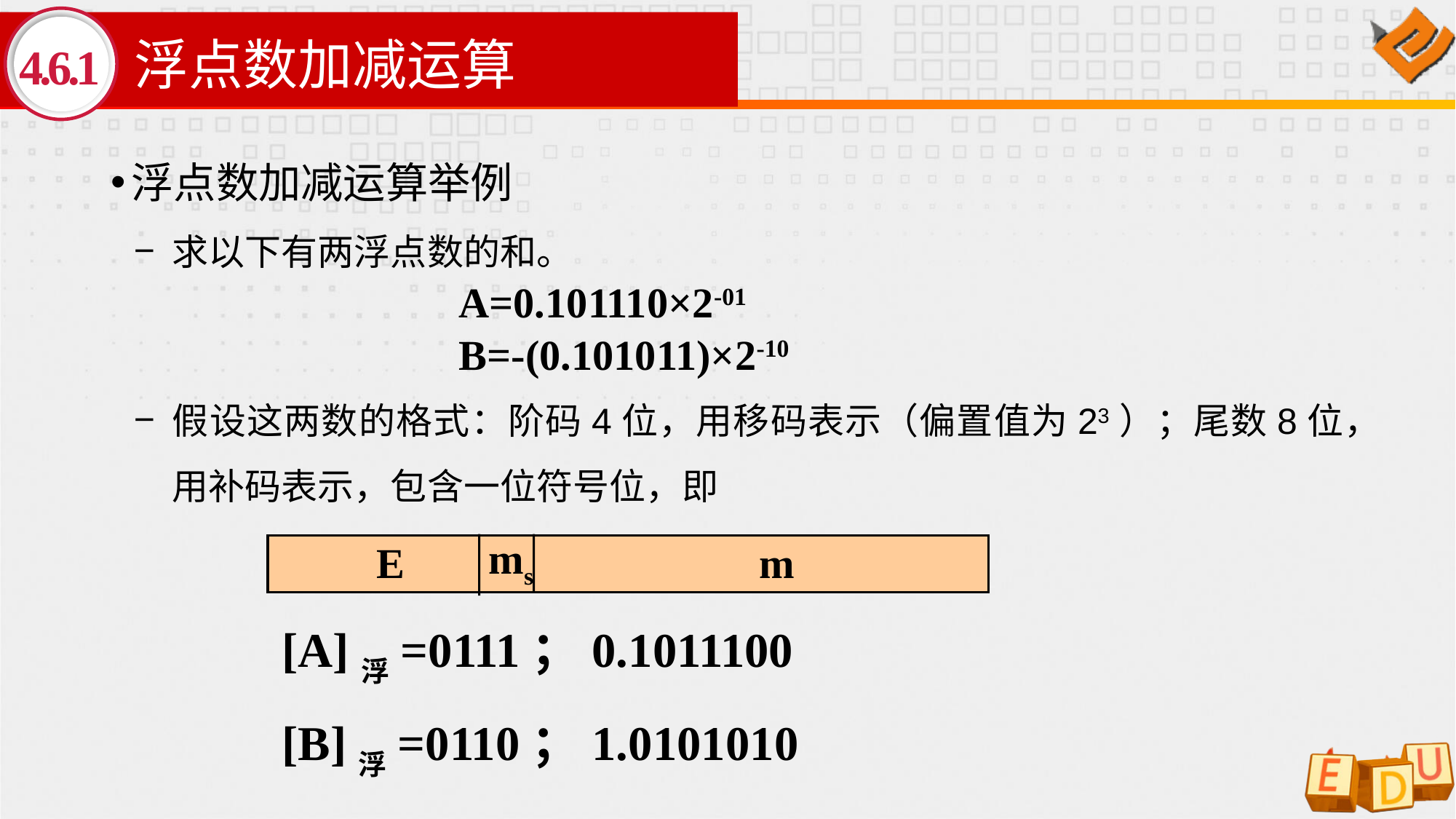

# 浮点数加减运算
4.6.1
浮点数加减运算举例
求以下有两浮点数的和。
				A=0.101110×2-01
				B=-(0.101011)×2-10
假设这两数的格式：阶码4位，用移码表示（偏置值为23）；尾数8位，用补码表示，包含一位符号位，即
ms
E
m

    [A]浮=0111；0.1011100
    [B]浮=0110；1.0101010